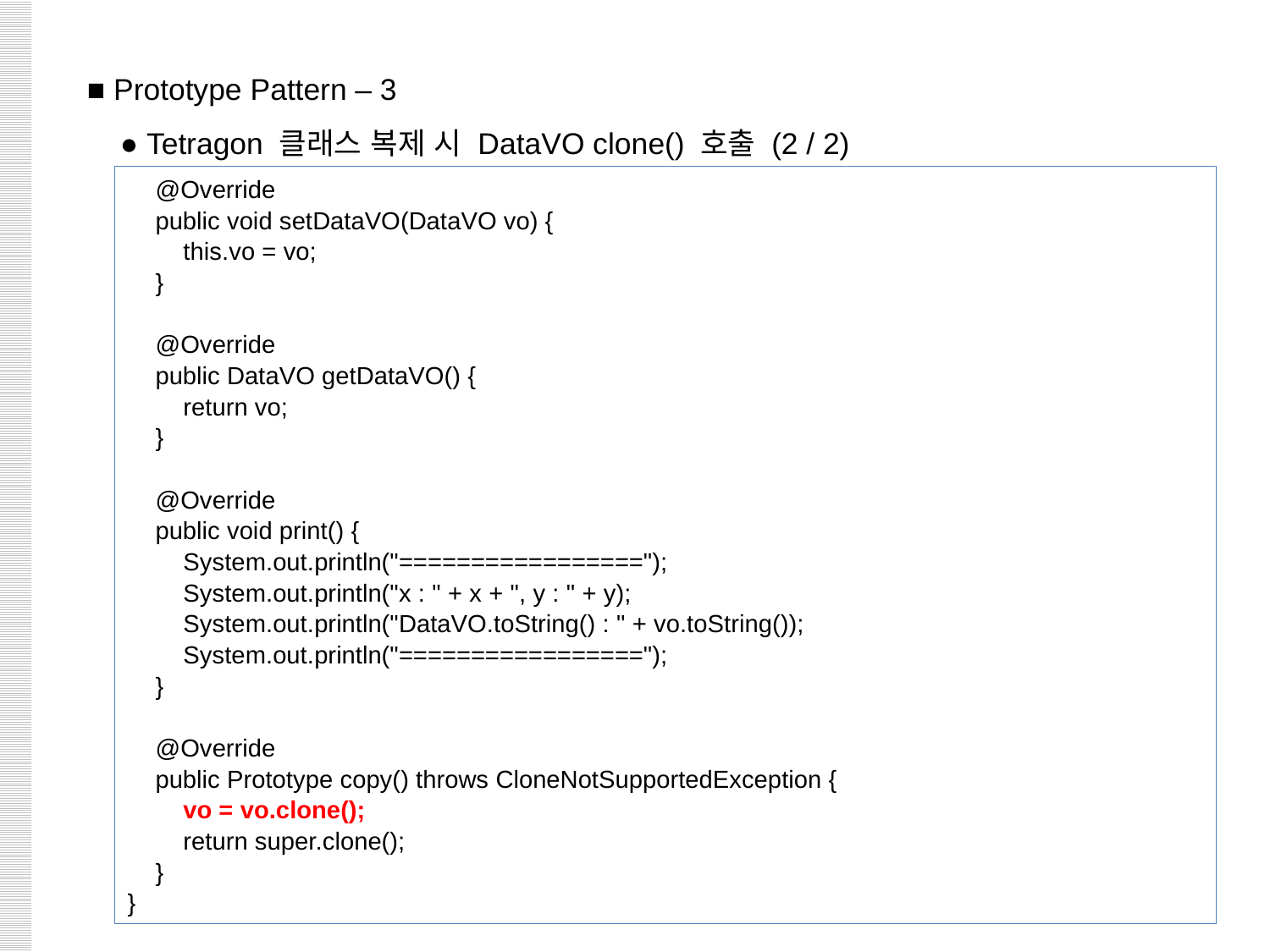

■ Prototype Pattern – 3
    ● Tetragon 클래스 복제 시 DataVO clone() 호출 (2 / 2)
    @Override
    public void setDataVO(DataVO vo) {
        this.vo = vo;
    }

    @Override
    public DataVO getDataVO() {
        return vo;
    }

    @Override
    public void print() {
        System.out.println("=================");
        System.out.println("x : " + x + ", y : " + y);
        System.out.println("DataVO.toString() : " + vo.toString());
        System.out.println("=================");
    }

    @Override
    public Prototype copy() throws CloneNotSupportedException {
        vo = vo.clone();
        return super.clone();
    }
}